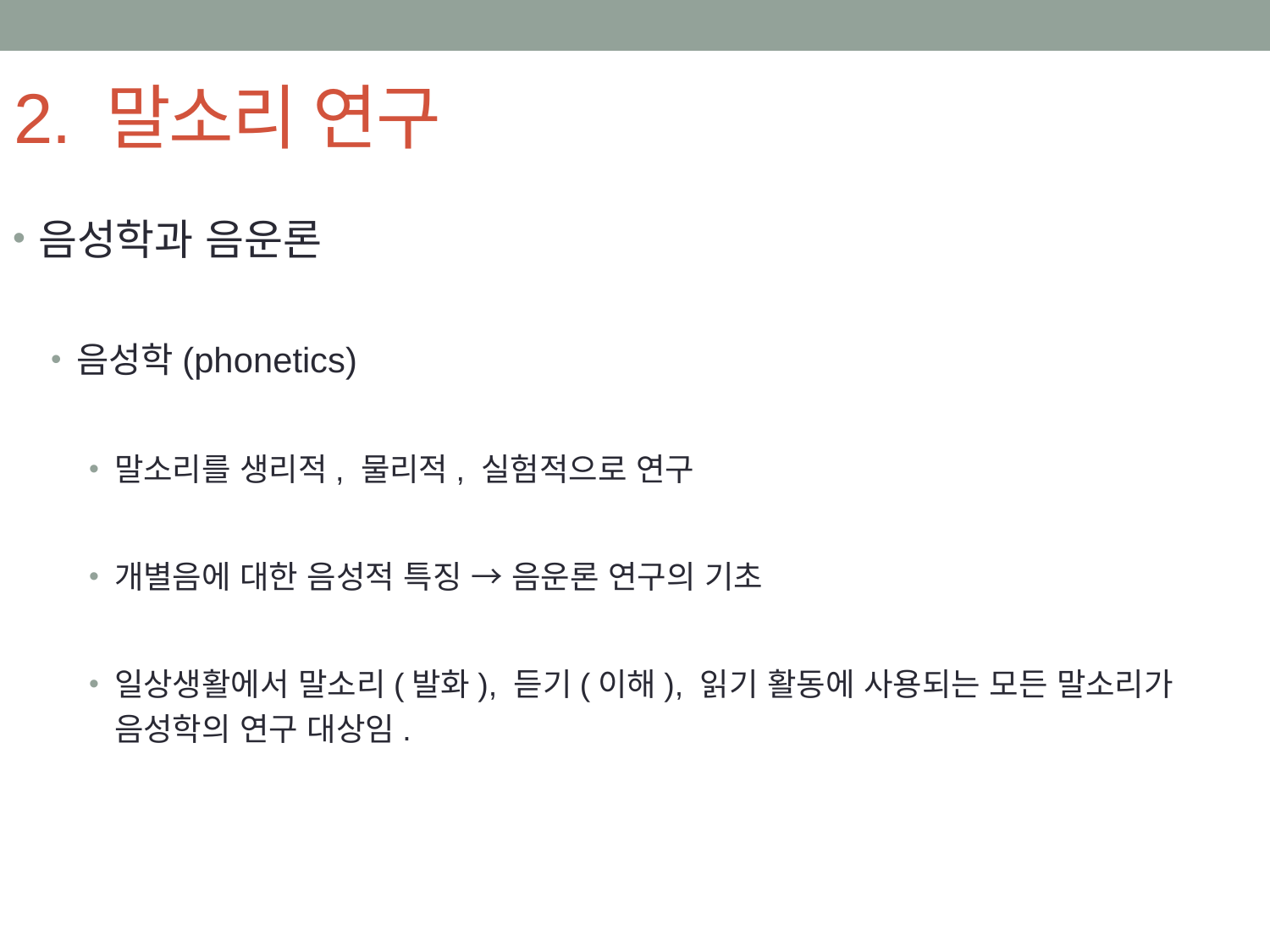

# 2. 말소리 연구
음성학과 음운론

음성학(phonetics)

말소리를 생리적, 물리적, 실험적으로 연구

개별음에 대한 음성적 특징 → 음운론 연구의 기초

일상생활에서 말소리(발화), 듣기(이해), 읽기 활동에 사용되는 모든 말소리가
  음성학의 연구 대상임.